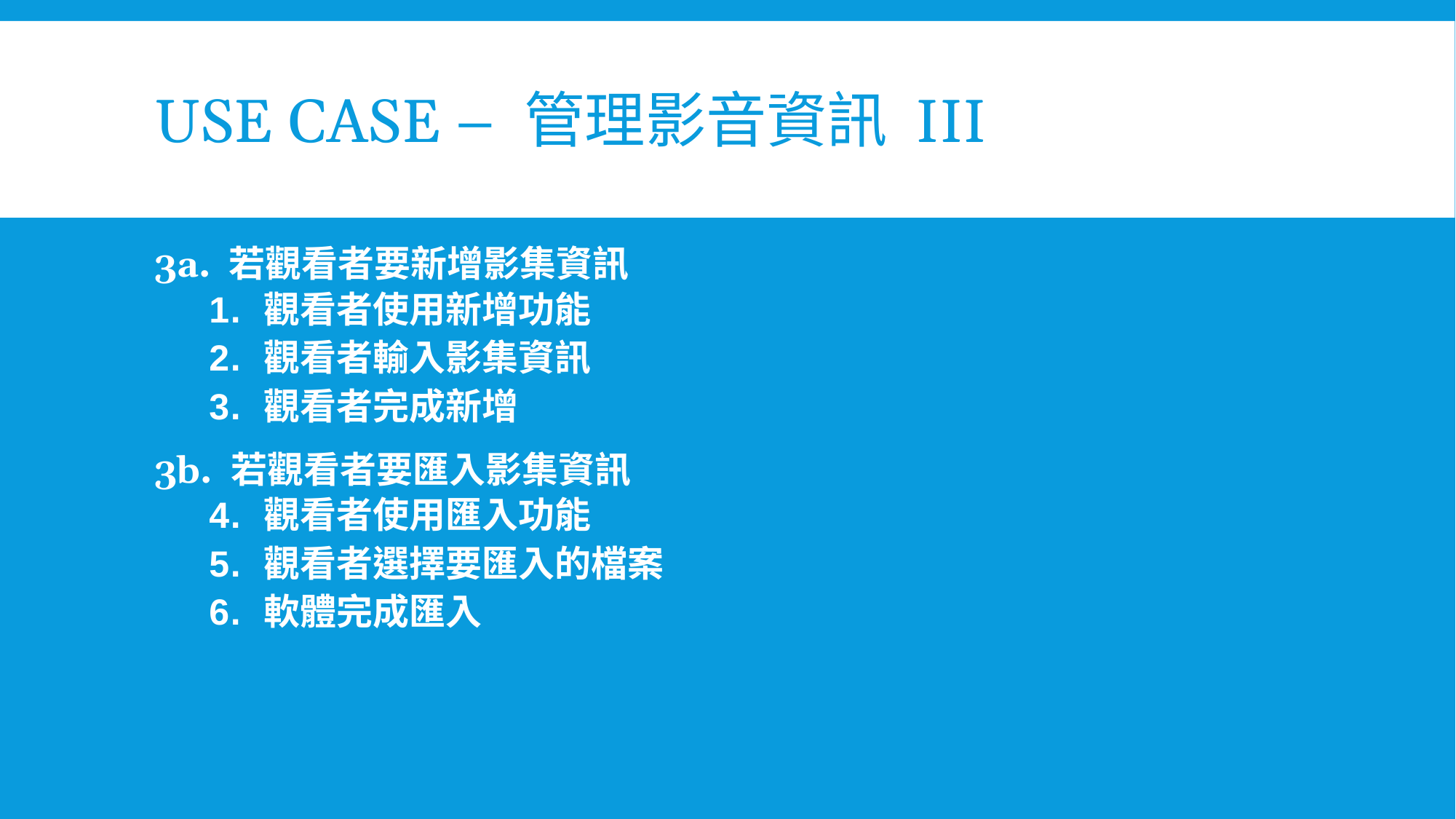

# Use Case – 管理影音資訊 III
3a. 若觀看者要新增影集資訊
觀看者使用新增功能
觀看者輸入影集資訊
觀看者完成新增
3b. 若觀看者要匯入影集資訊
觀看者使用匯入功能
觀看者選擇要匯入的檔案
軟體完成匯入